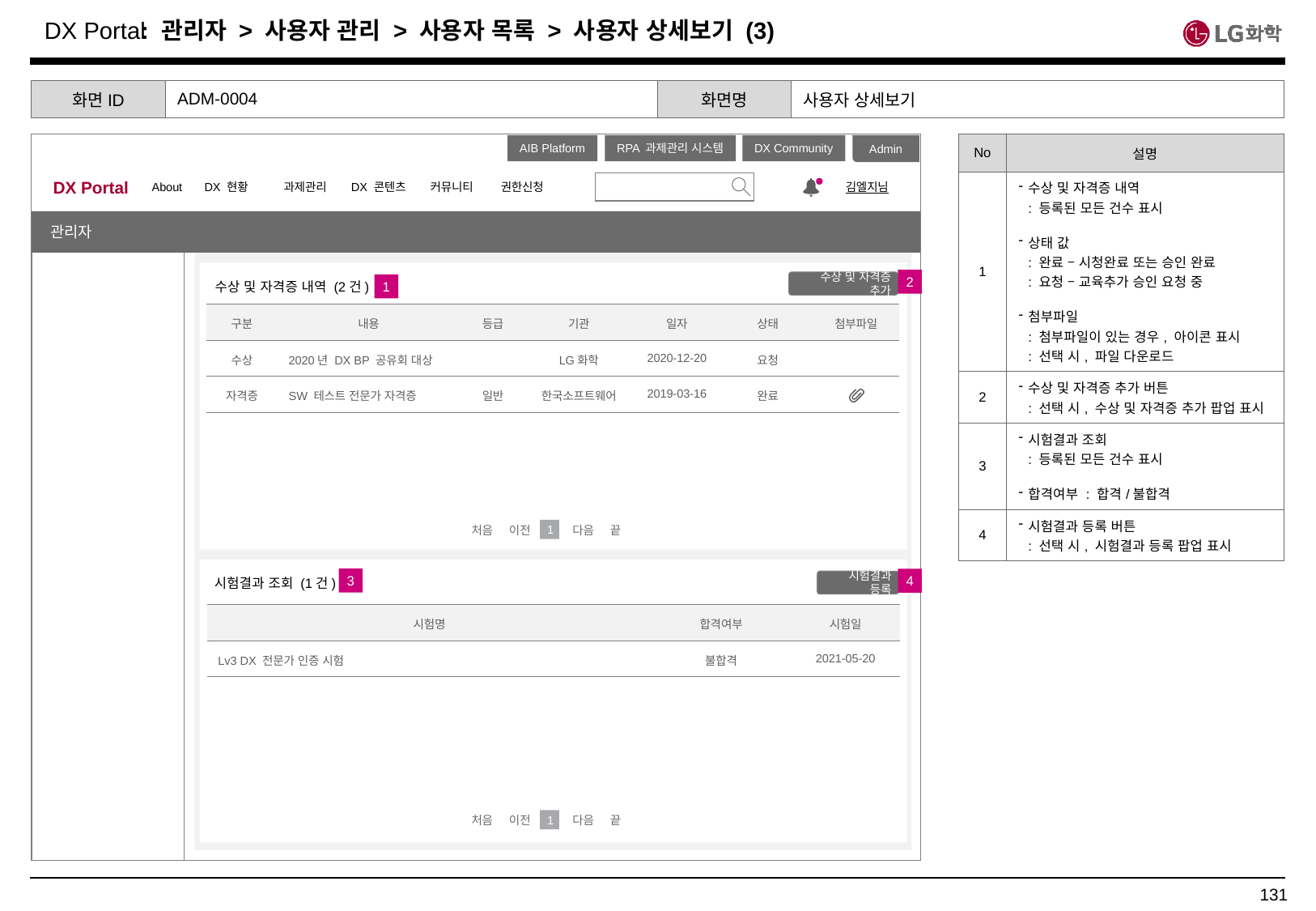

: 관리자 > 사용자 관리 > 사용자 목록 > 사용자 상세보기 (3)
| 화면ID | ADM-0004 | 화면명 | 사용자 상세보기 |
| --- | --- | --- | --- |

| No | 설명 |
| --- | --- |
| 1 | 수상 및 자격증 내역 : 등록된 모든 건수 표시 상태 값 : 완료 – 시청완료 또는 승인 완료 : 요청 – 교육추가 승인 요청 중 첨부파일 : 첨부파일이 있는 경우, 아이콘 표시 : 선택 시, 파일 다운로드 |
| 2 | 수상 및 자격증 추가 버튼 : 선택 시, 수상 및 자격증 추가 팝업 표시 |
| 3 | 시험결과 조회 : 등록된 모든 건수 표시 합격여부 : 합격/불합격 |
| 4 | 시험결과 등록 버튼 : 선택 시, 시험결과 등록 팝업 표시 |

Admin
DX Portal

About
DX 현황
과제관리
DX 콘텐츠
커뮤니티
권한신청
김엘지님

AIB Platform
RPA 과제관리 시스템
DX Community
공지사항

관리자

2
수상 및 자격증 추가
수상 및 자격증 내역 (2건)
1
| 구분 | 내용 | 등급 | 기관 | 일자 | 상태 | 첨부파일 |
| --- | --- | --- | --- | --- | --- | --- |
| 수상 | 2020년 DX BP 공유회 대상 |  | LG화학 | 2020-12-20 | 요청 |  |
| 자격증 | SW 테스트 전문가 자격증 | 일반 | 한국소프트웨어 | 2019-03-16 | 완료 |  |

처음     이전
다음     끝
1

3
4
시험결과 조회 (1건)
시험결과 등록
| 시험명 | 합격여부 | 시험일 |
| --- | --- | --- |
| Lv3 DX 전문가 인증 시험 | 불합격 | 2021-05-20 |
처음     이전
다음     끝
1